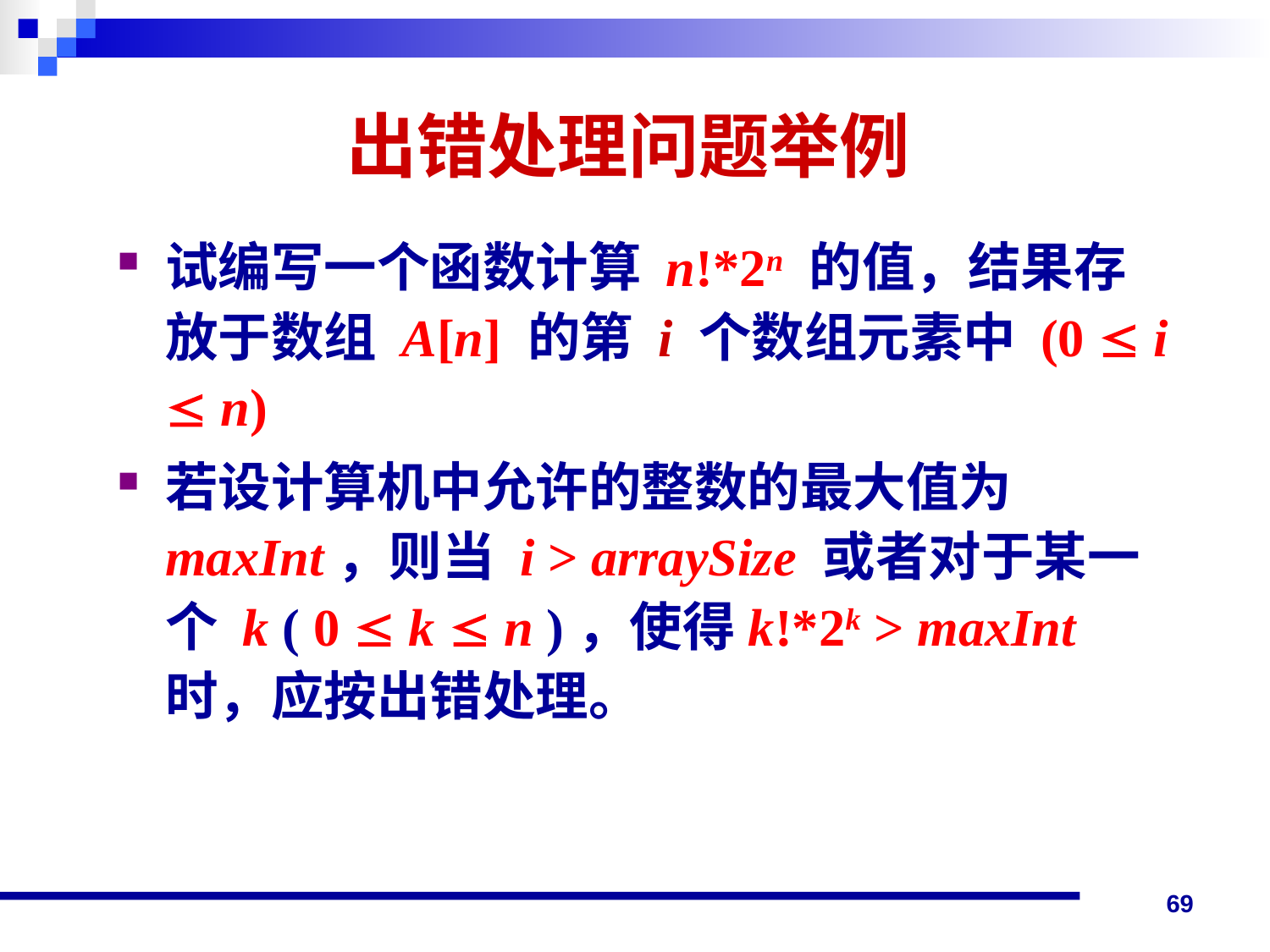

# 出错处理问题举例
试编写一个函数计算 n!*2n 的值，结果存放于数组 A[n] 的第 i 个数组元素中 (0 ≤ i ≤ n)
若设计算机中允许的整数的最大值为 maxInt，则当 i > arraySize 或者对于某一个 k ( 0 ≤ k ≤ n )，使得k!*2k > maxInt 时，应按出错处理。
69